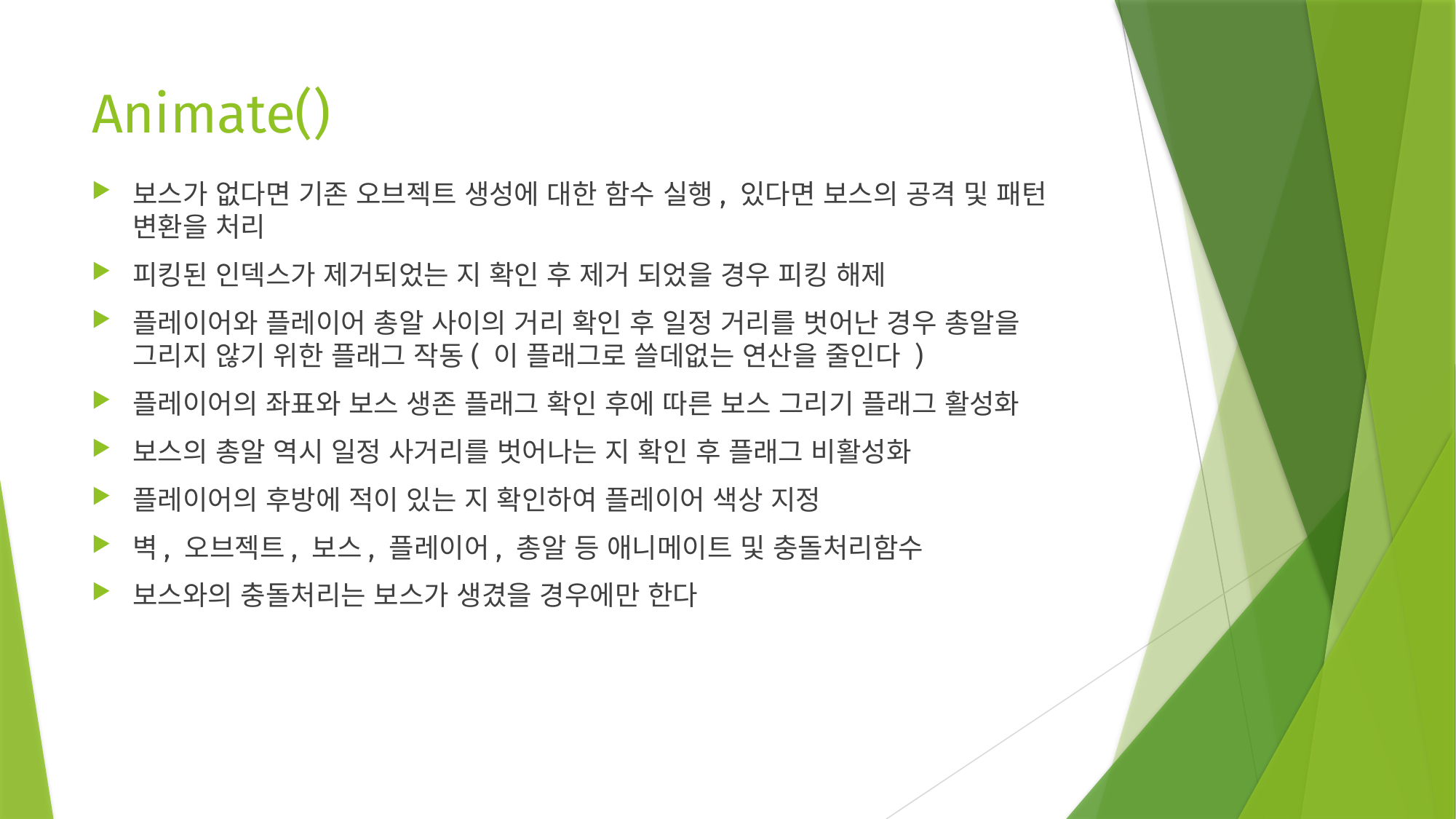

# Animate()
보스가 없다면 기존 오브젝트 생성에 대한 함수 실행, 있다면 보스의 공격 및 패턴 변환을 처리
피킹된 인덱스가 제거되었는 지 확인 후 제거 되었을 경우 피킹 해제
플레이어와 플레이어 총알 사이의 거리 확인 후 일정 거리를 벗어난 경우 총알을 그리지 않기 위한 플래그 작동( 이 플래그로 쓸데없는 연산을 줄인다 )
플레이어의 좌표와 보스 생존 플래그 확인 후에 따른 보스 그리기 플래그 활성화
보스의 총알 역시 일정 사거리를 벗어나는 지 확인 후 플래그 비활성화
플레이어의 후방에 적이 있는 지 확인하여 플레이어 색상 지정
벽, 오브젝트, 보스, 플레이어, 총알 등 애니메이트 및 충돌처리함수
보스와의 충돌처리는 보스가 생겼을 경우에만 한다